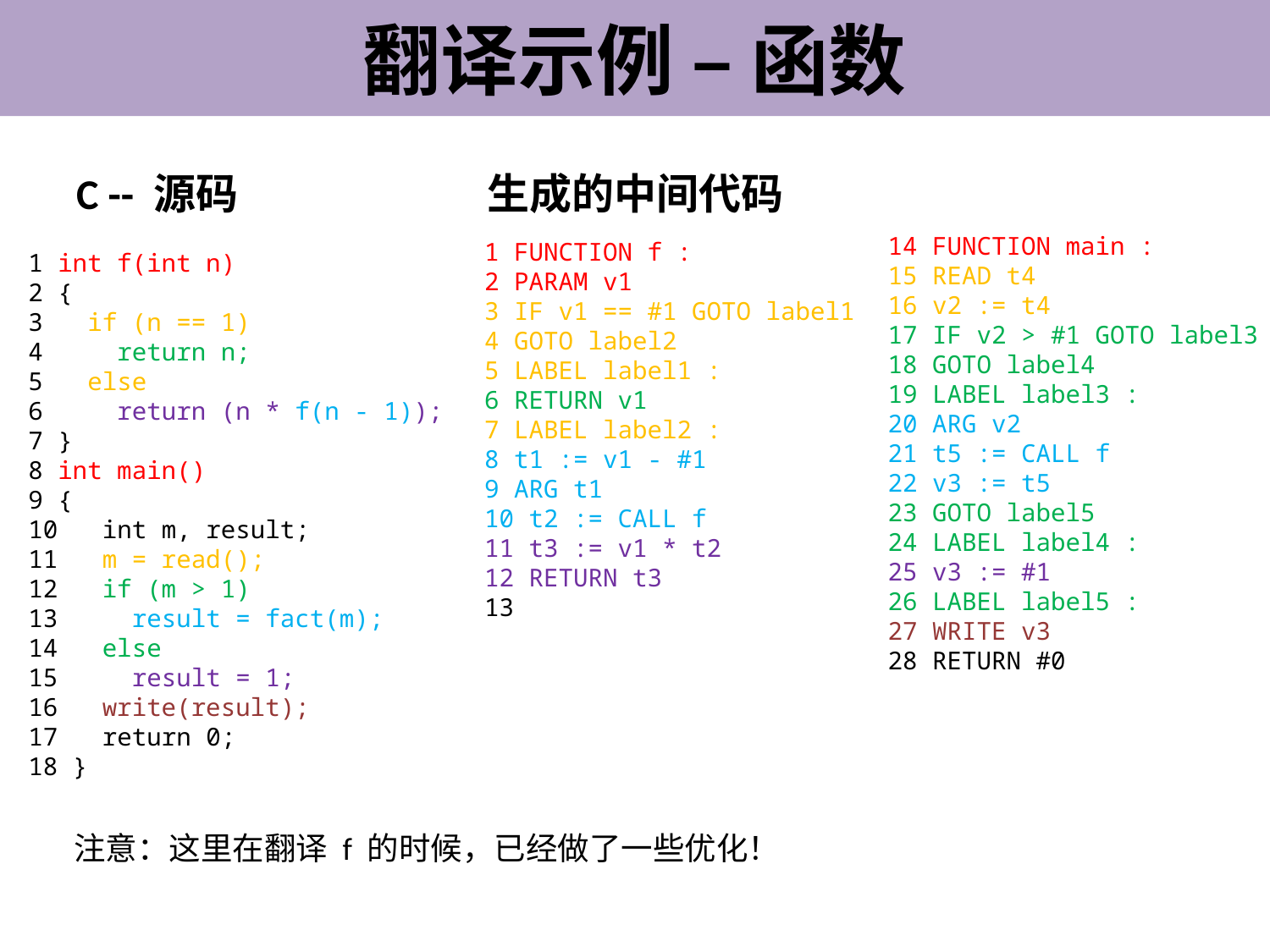

# 翻译示例 – 函数
C -- 源码
生成的中间代码
14 FUNCTION main :
15 READ t4
16 v2 := t4
17 IF v2 > #1 GOTO label3
18 GOTO label4
19 LABEL label3 :
20 ARG v2
21 t5 := CALL f
22 v3 := t5
23 GOTO label5
24 LABEL label4 :
25 v3 := #1
26 LABEL label5 :
27 WRITE v3
28 RETURN #0
1 FUNCTION f :
2 PARAM v1
3 IF v1 == #1 GOTO label1
4 GOTO label2
5 LABEL label1 :
6 RETURN v1
7 LABEL label2 :
8 t1 := v1 - #1
9 ARG t1
10 t2 := CALL f
11 t3 := v1 * t2
12 RETURN t3
13

1 int f(int n)
2 {
3   if (n == 1)
4     return n;
5   else
6     return (n * f(n - 1));
7 }
8 int main()
9 {
10   int m, result;
11   m = read();
12   if (m > 1)
13     result = fact(m);
14   else
15     result = 1;
16   write(result);
17   return 0;
18 }
注意：这里在翻译 f 的时候，已经做了一些优化！
15